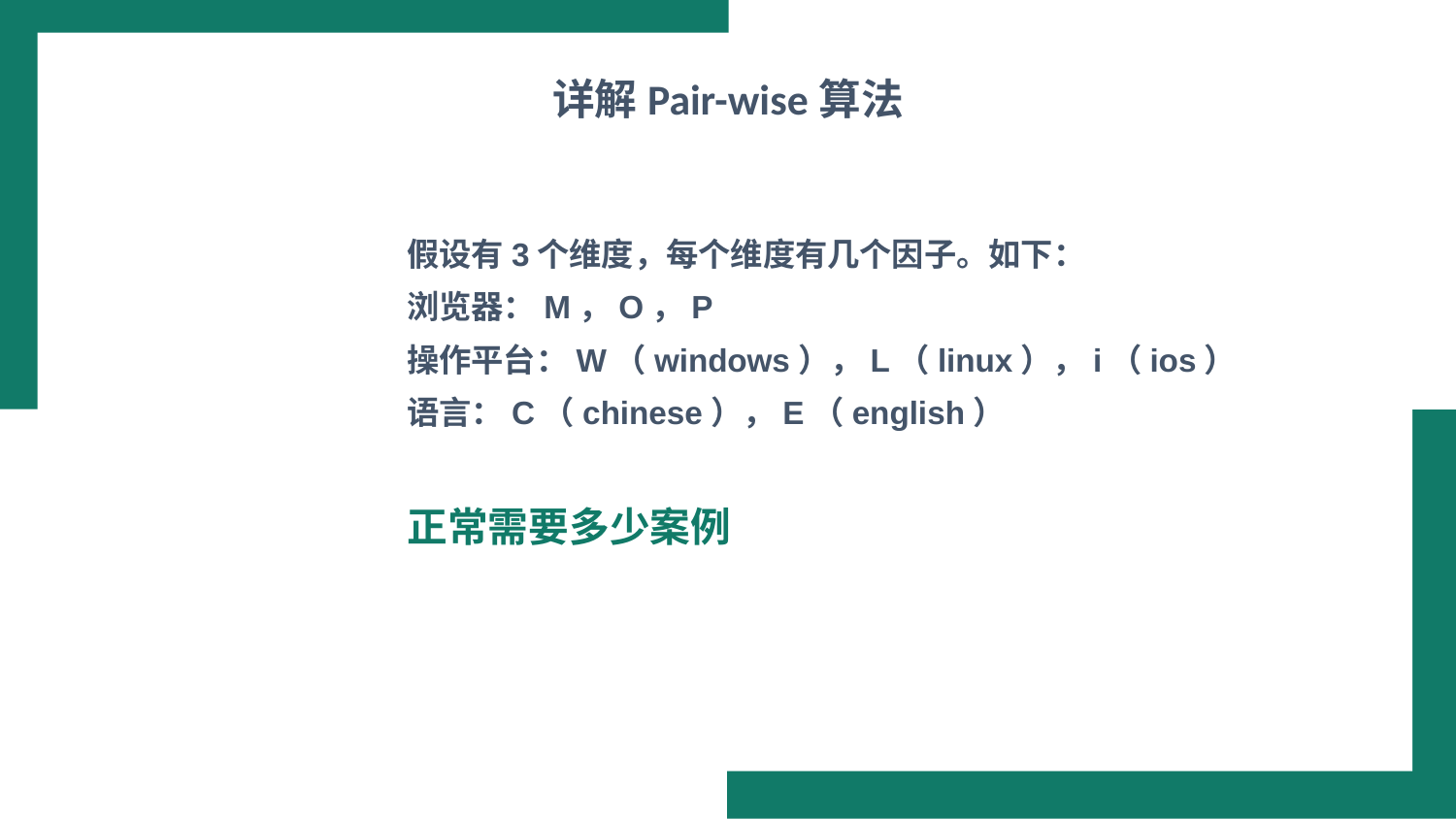

详解Pair-wise算法
假设有3个维度，每个维度有几个因子。如下：
浏览器：M，O，P
操作平台：W（windows），L（linux），i（ios）
语言：C（chinese），E（english）

正常需要多少案例